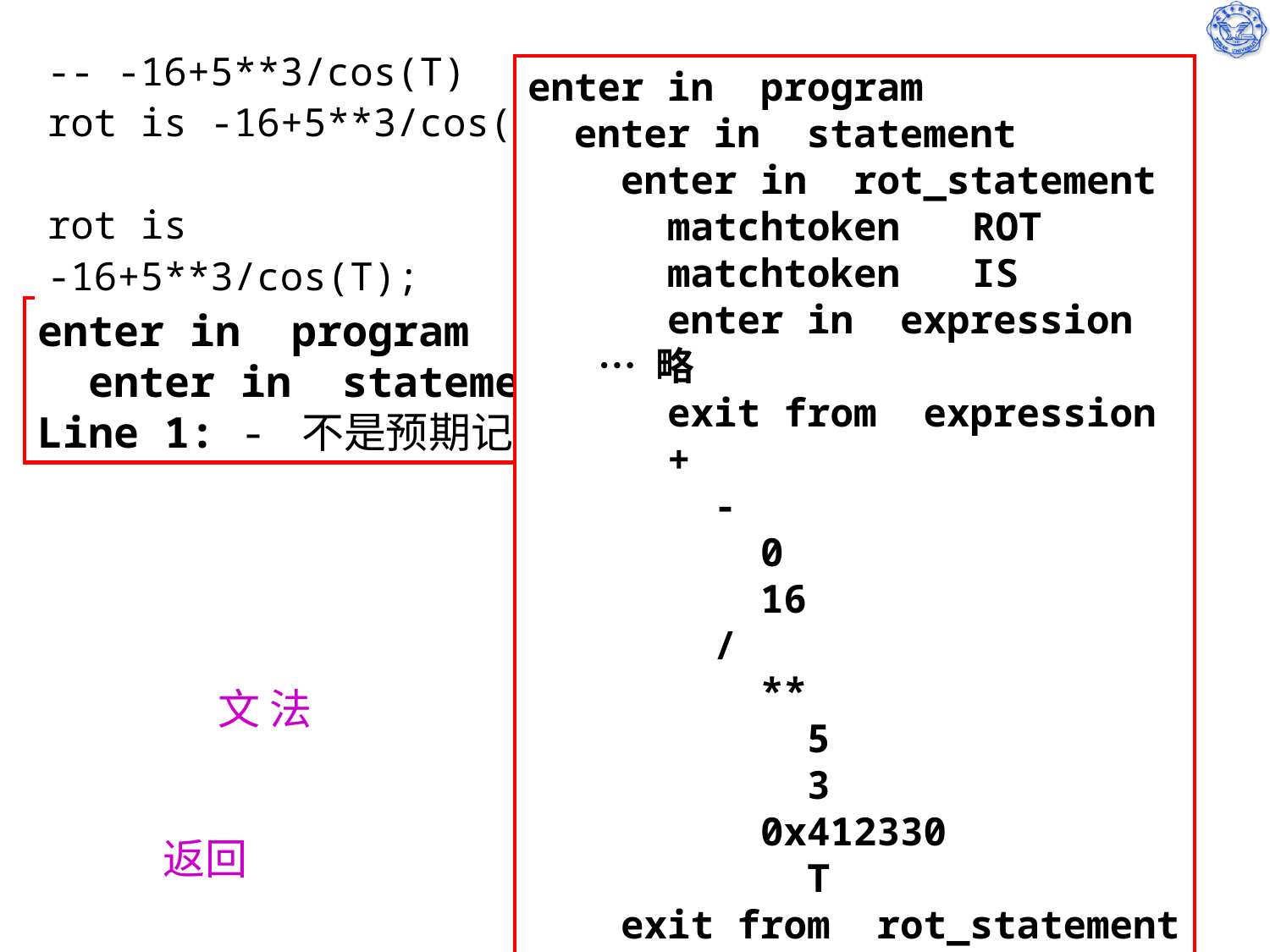

-16+5**3/cos(T)
rot is -16+5**3/cos(T)
rot is -16+5**3/cos(T);
-- -16+5**3/cos(T)
rot is -16+5**3/cos(T)
rot is -16+5**3/cos(T);
enter in  program
  enter in  statement
    enter in  rot_statement
      matchtoken	ROT
      matchtoken	IS
      enter in  expression
        … 略
      exit from  expression
      +
        -
          0
          16
        /
          **
            5
            3
          0x412330
            T
    exit from  rot_statement
  exit from  statement
Line 3: ROT 不是预期记号
enter in  program
  enter in  statement
Line 1: - 不是预期记号
文 法
返回
32